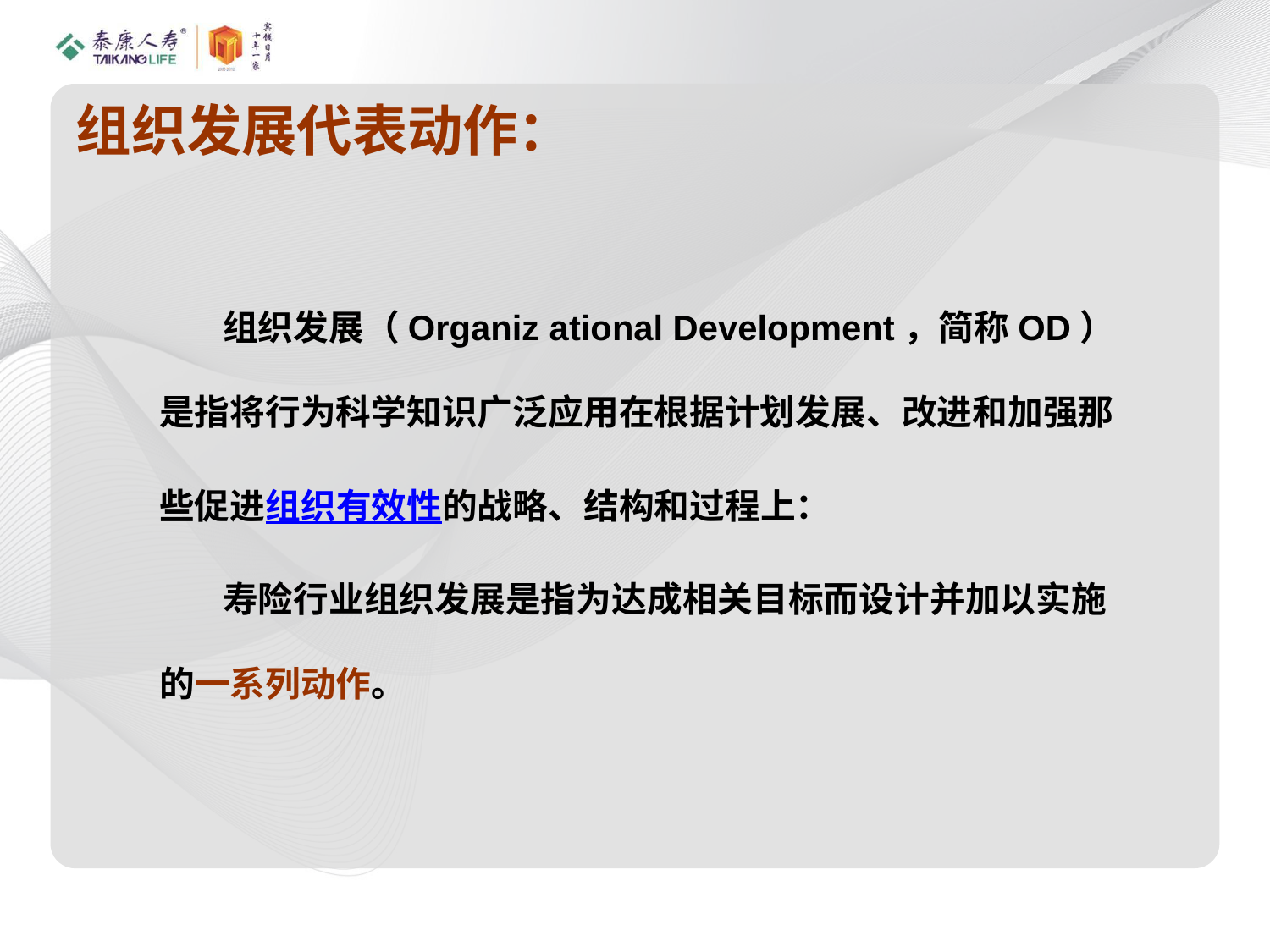

组织发展代表动作：
组织发展（Organiz ational Development，简称OD）是指将行为科学知识广泛应用在根据计划发展、改进和加强那些促进组织有效性的战略、结构和过程上：
寿险行业组织发展是指为达成相关目标而设计并加以实施的一系列动作。